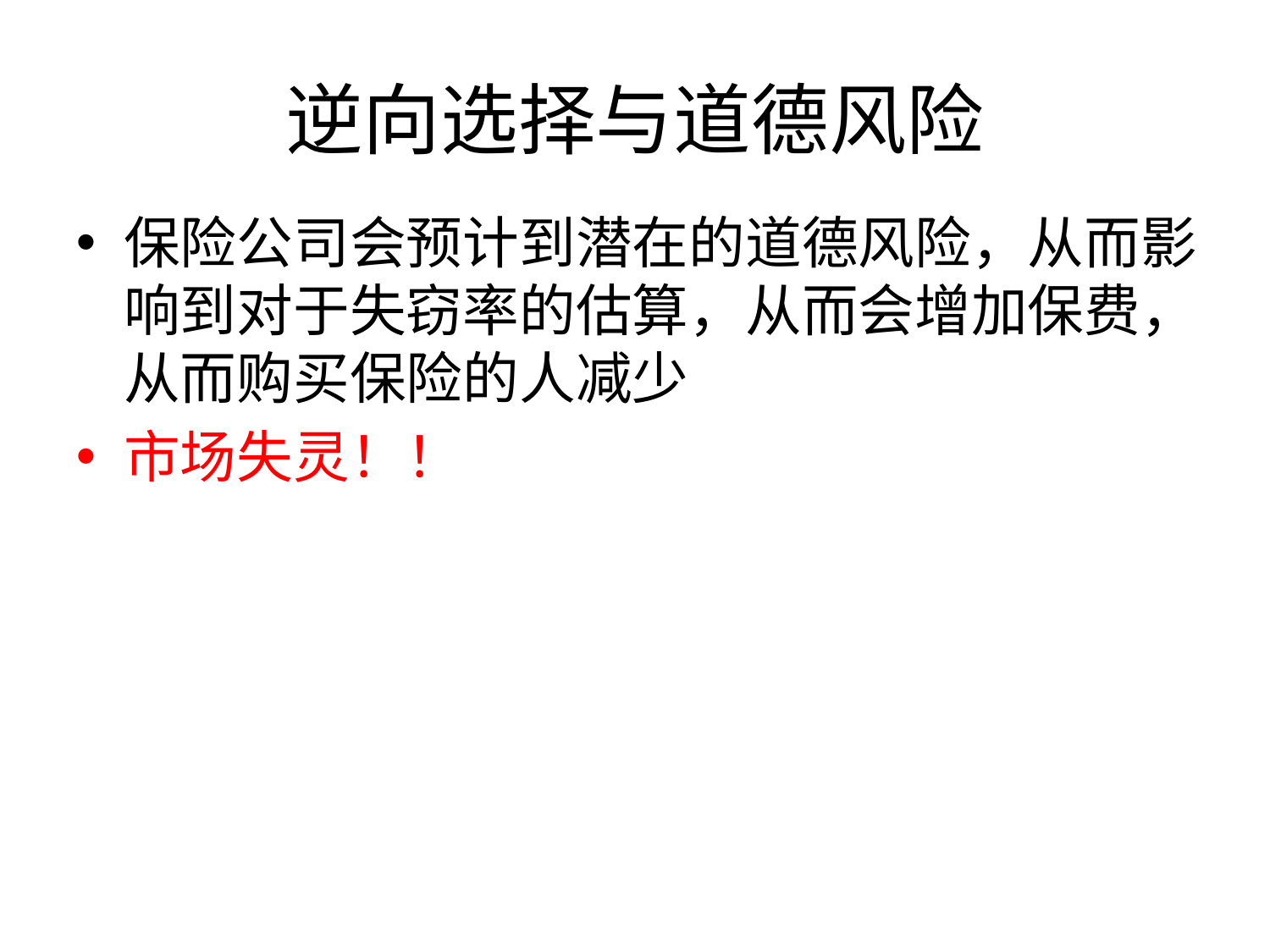

逆向选择与道德风险
保险公司会预计到潜在的道德风险，从而影响到对于失窃率的估算，从而会增加保费，从而购买保险的人减少
市场失灵！！